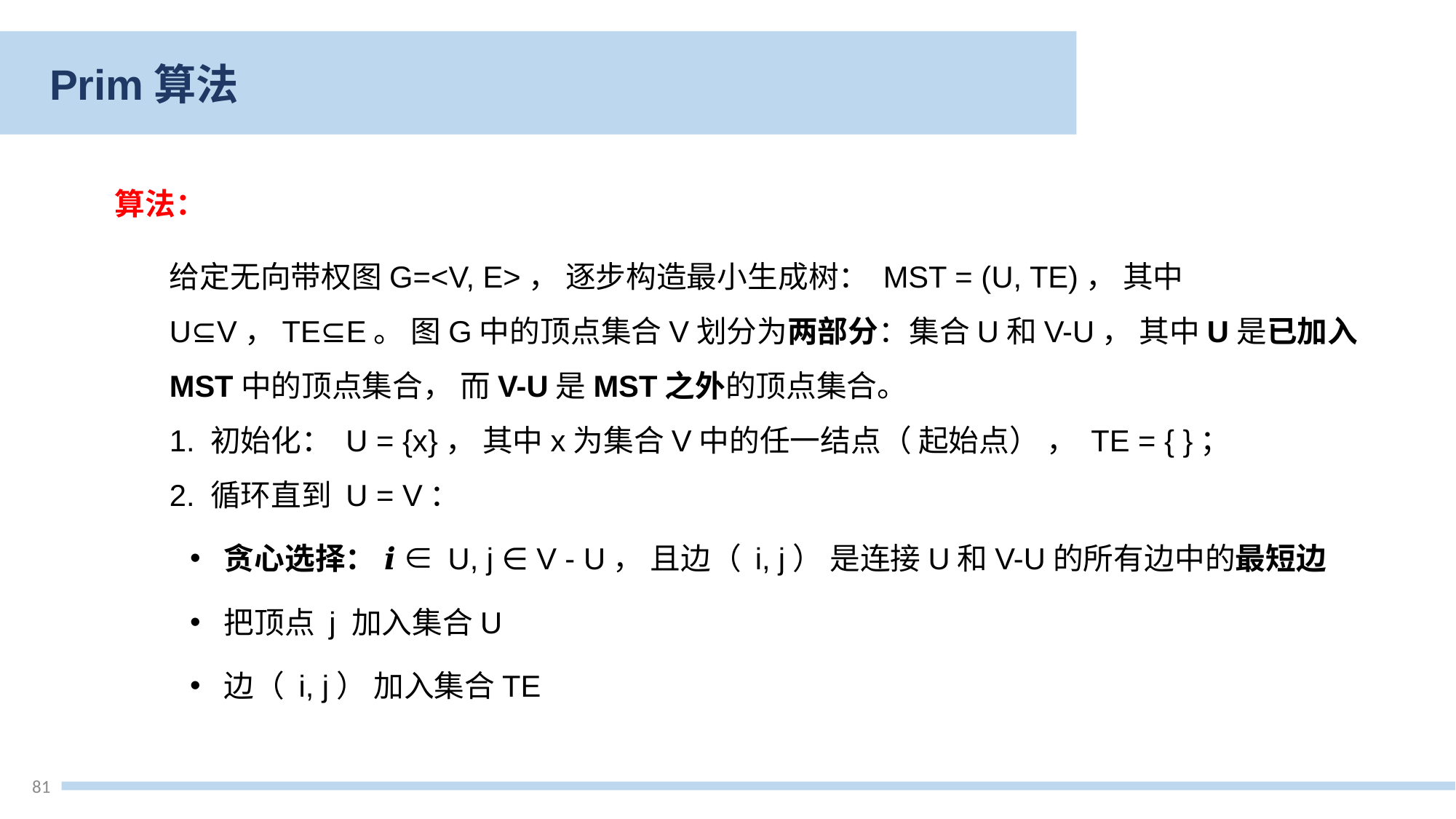

Prim算法
算法：
给定无向带权图G=<V, E>， 逐步构造最小生成树： MST = (U, TE)， 其中U⊆V，TE⊆E。 图G中的顶点集合V划分为两部分：集合U和V-U， 其中U是已加入MST中的顶点集合， 而V-U是MST之外的顶点集合。
1. 初始化： U = {x}， 其中x为集合V中的任一结点（ 起始点） ， TE = { }；
2. 循环直到 U = V：
贪心选择： 𝒊 ∈ U, j ∈ V - U， 且边（ i, j） 是连接U和V-U的所有边中的最短边
把顶点 j 加入集合U
边（ i, j） 加入集合TE
81